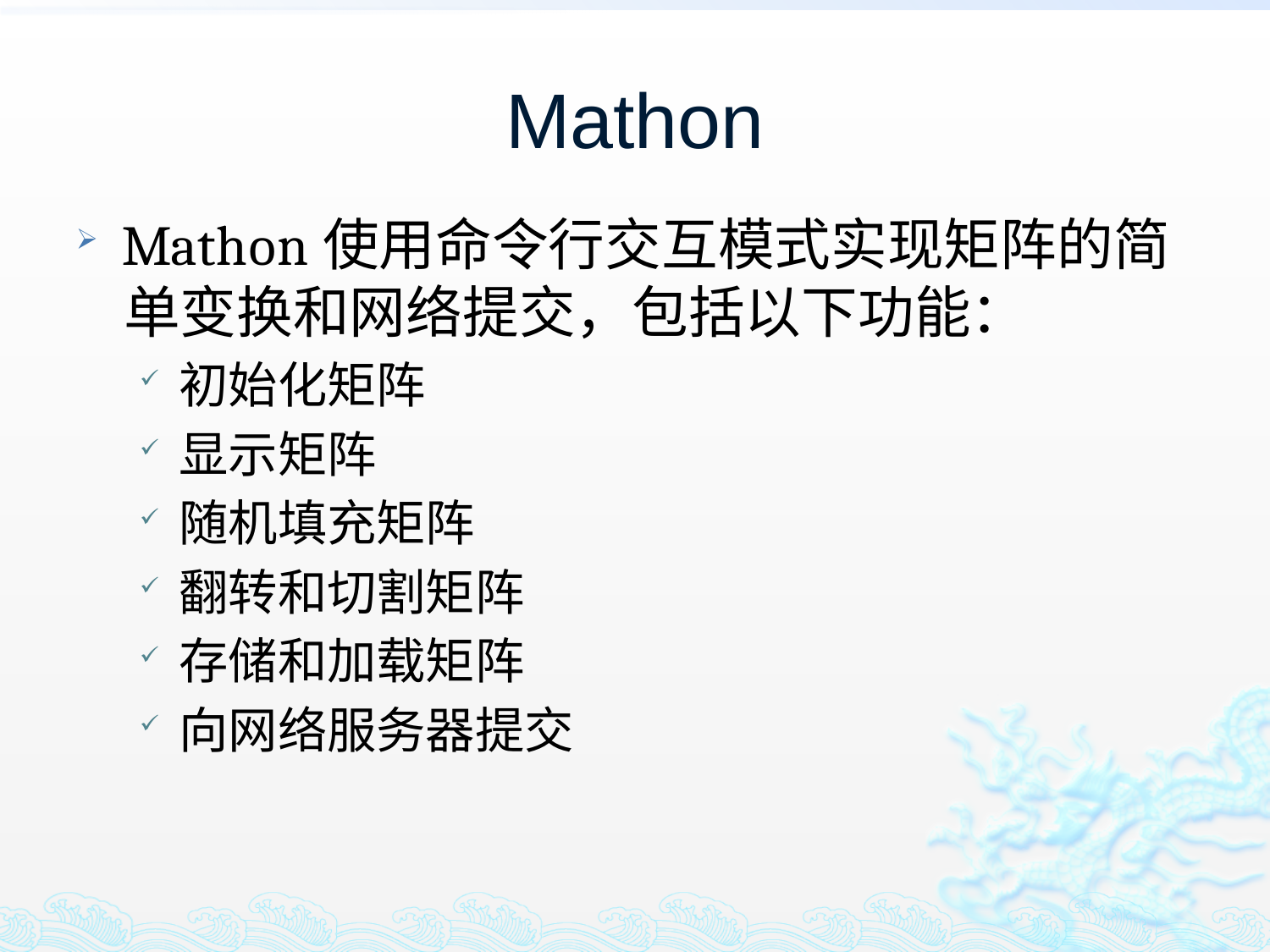

# Mathon
Mathon使用命令行交互模式实现矩阵的简单变换和网络提交，包括以下功能：
初始化矩阵
显示矩阵
随机填充矩阵
翻转和切割矩阵
存储和加载矩阵
向网络服务器提交